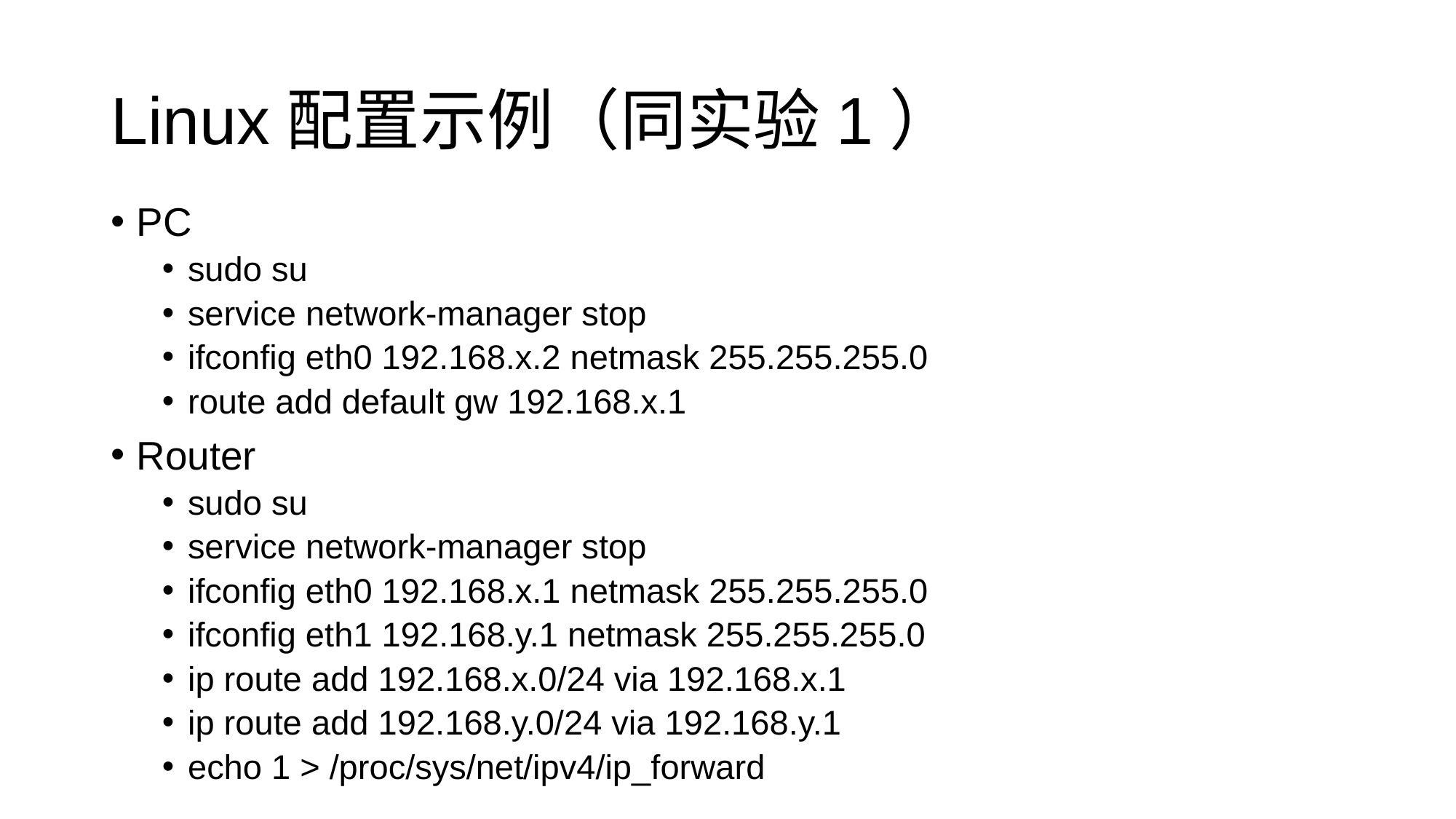

# Linux配置示例（同实验1）
PC
sudo su
service network-manager stop
ifconfig eth0 192.168.x.2 netmask 255.255.255.0
route add default gw 192.168.x.1
Router
sudo su
service network-manager stop
ifconfig eth0 192.168.x.1 netmask 255.255.255.0
ifconfig eth1 192.168.y.1 netmask 255.255.255.0
ip route add 192.168.x.0/24 via 192.168.x.1
ip route add 192.168.y.0/24 via 192.168.y.1
echo 1 > /proc/sys/net/ipv4/ip_forward